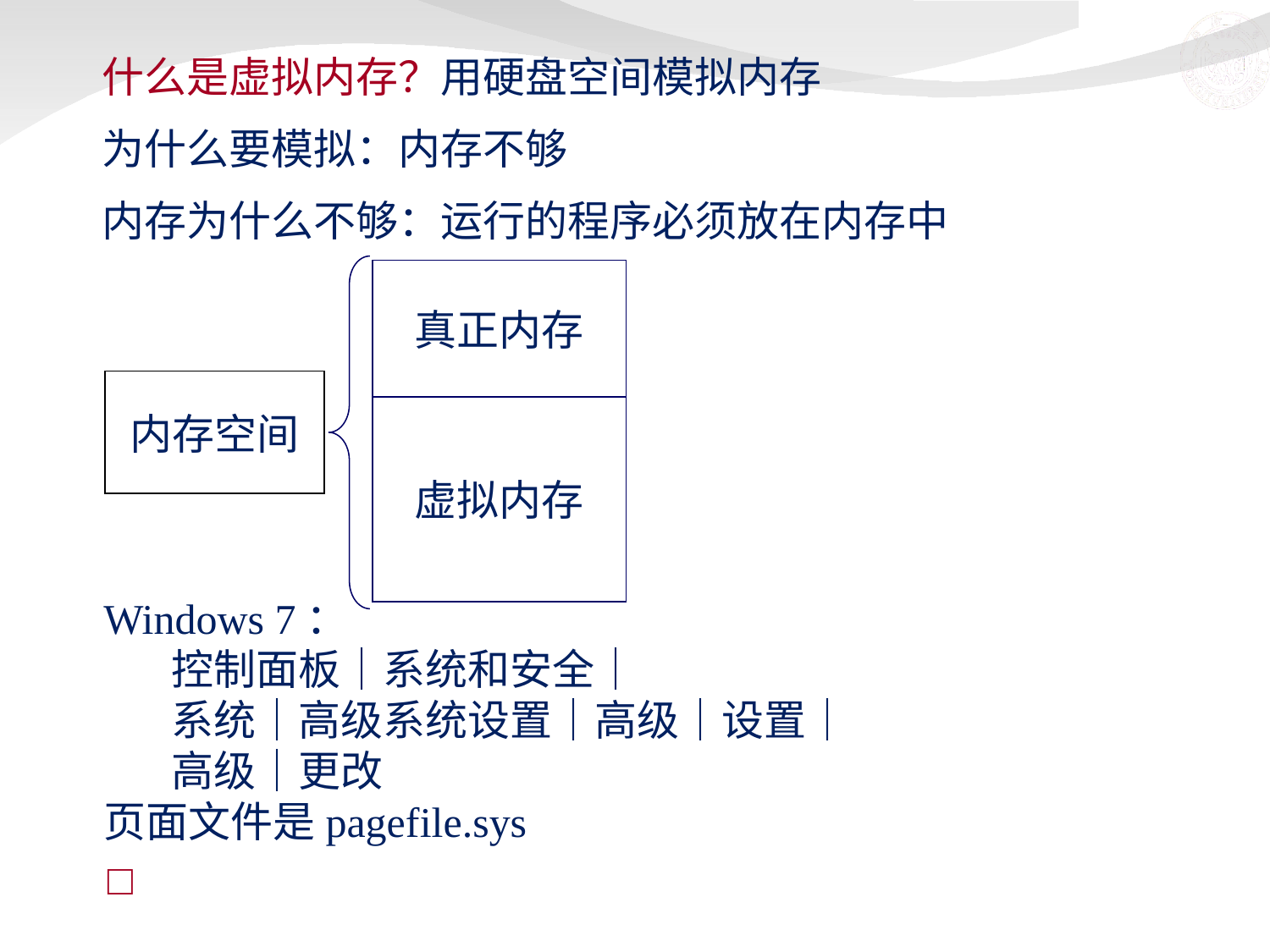

什么是虚拟内存？用硬盘空间模拟内存
    为什么要模拟：内存不够
    内存为什么不够：运行的程序必须放在内存中

真正内存
内存空间
虚拟内存
Windows 7：
      控制面板｜系统和安全｜
      系统｜高级系统设置｜高级｜设置｜
      高级｜更改
页面文件是pagefile.sys
□